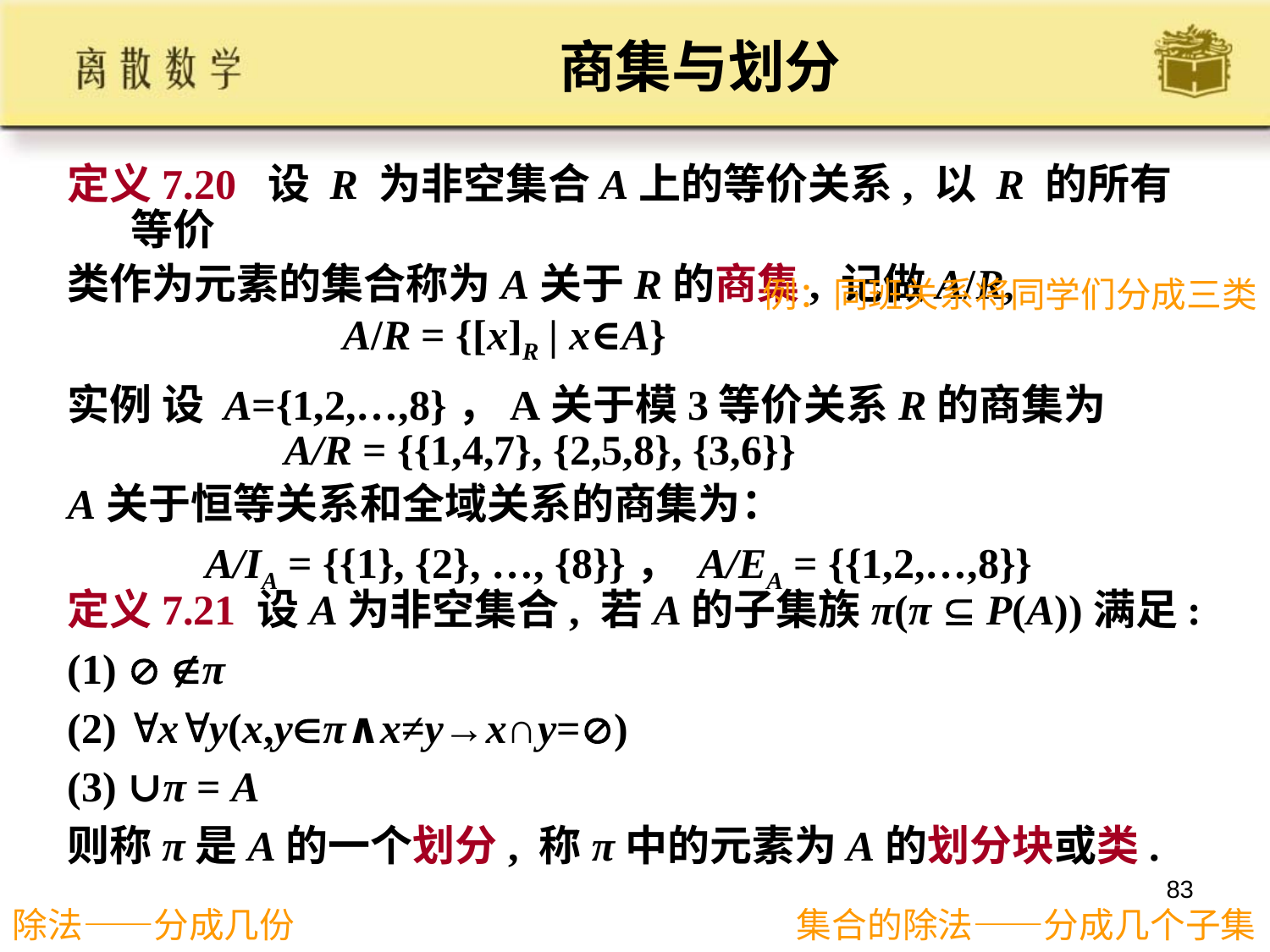

# 商集与划分
定义7.20  设 R 为非空集合A上的等价关系, 以 R 的所有等价
类作为元素的集合称为A关于R的商集, 记做A/R,
                    A/R = {[x]R | x∈A}
实例 设 A={1,2,…,8}，A关于模3等价关系R的商集为
               A/R = {{1,4,7}, {2,5,8}, {3,6}}
A关于恒等关系和全域关系的商集为：
             A/IA = {{1}, {2}, …, {8}}， A/EA = {{1,2,…,8}}
例：同班关系将同学们分成三类
定义7.21 设A为非空集合, 若A的子集族π(π ⊆ P(A))满足:
(1) ∅ ∉π
(2) ∀x∀y(x,y∈π∧x≠y→x∩y=∅)
(3) ∪π = A
则称π是A的一个划分, 称π中的元素为A的划分块或类.
83
除法——分成几份
集合的除法——分成几个子集